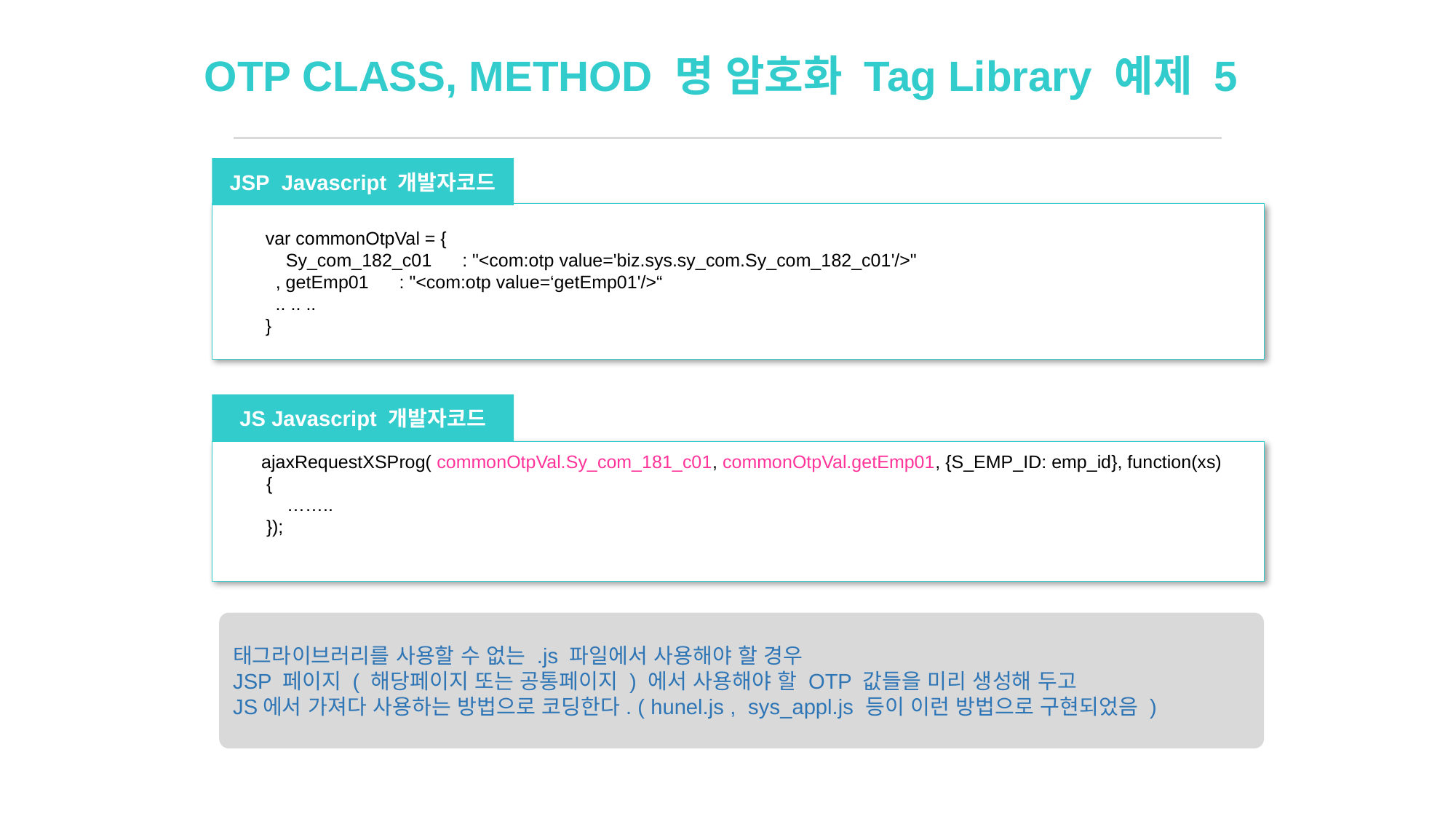

OTP CLASS, METHOD 명 암호화 Tag Library 예제 5
JSP  Javascript 개발자코드

var commonOtpVal = {
    Sy_com_182_c01      : "<com:otp value='biz.sys.sy_com.Sy_com_182_c01'/>"
  , getEmp01      : "<com:otp value=‘getEmp01'/>“
  .. .. ..
}
JS Javascript 개발자코드

ajaxRequestXSProg( commonOtpVal.Sy_com_181_c01, commonOtpVal.getEmp01, {S_EMP_ID: emp_id}, function(xs)
 {
     ……..
 });
태그라이브러리를 사용할 수 없는 .js 파일에서 사용해야 할 경우
JSP 페이지 ( 해당페이지 또는 공통페이지 ) 에서 사용해야 할 OTP 값들을 미리 생성해 두고
JS에서 가져다 사용하는 방법으로 코딩한다. ( hunel.js ,  sys_appl.js 등이 이런 방법으로 구현되었음 )